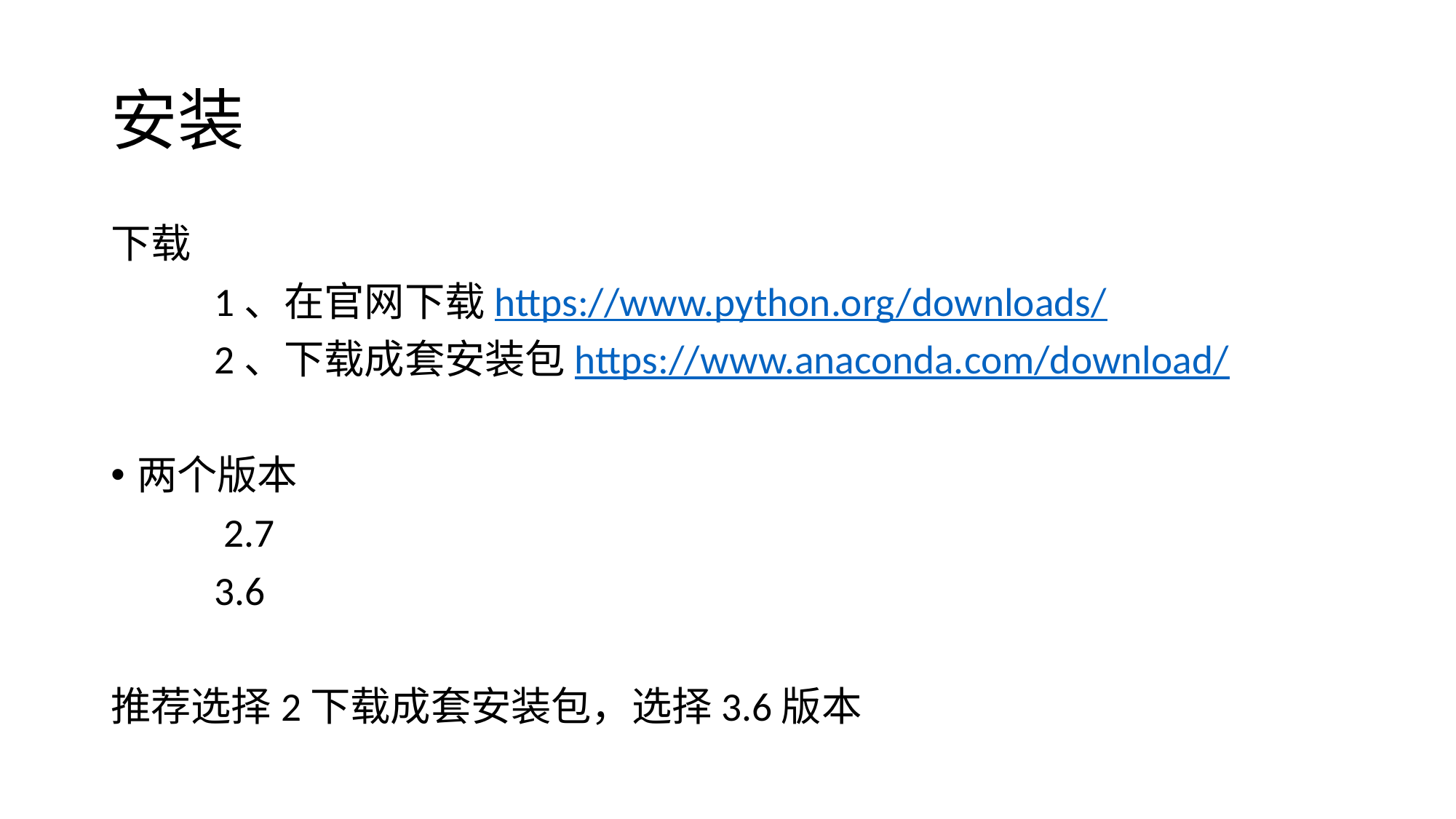

# 安装
下载
	1、在官网下载https://www.python.org/downloads/
	2、下载成套安装包https://www.anaconda.com/download/

两个版本
 	 2.7
  	3.6

推荐选择2下载成套安装包，选择3.6版本